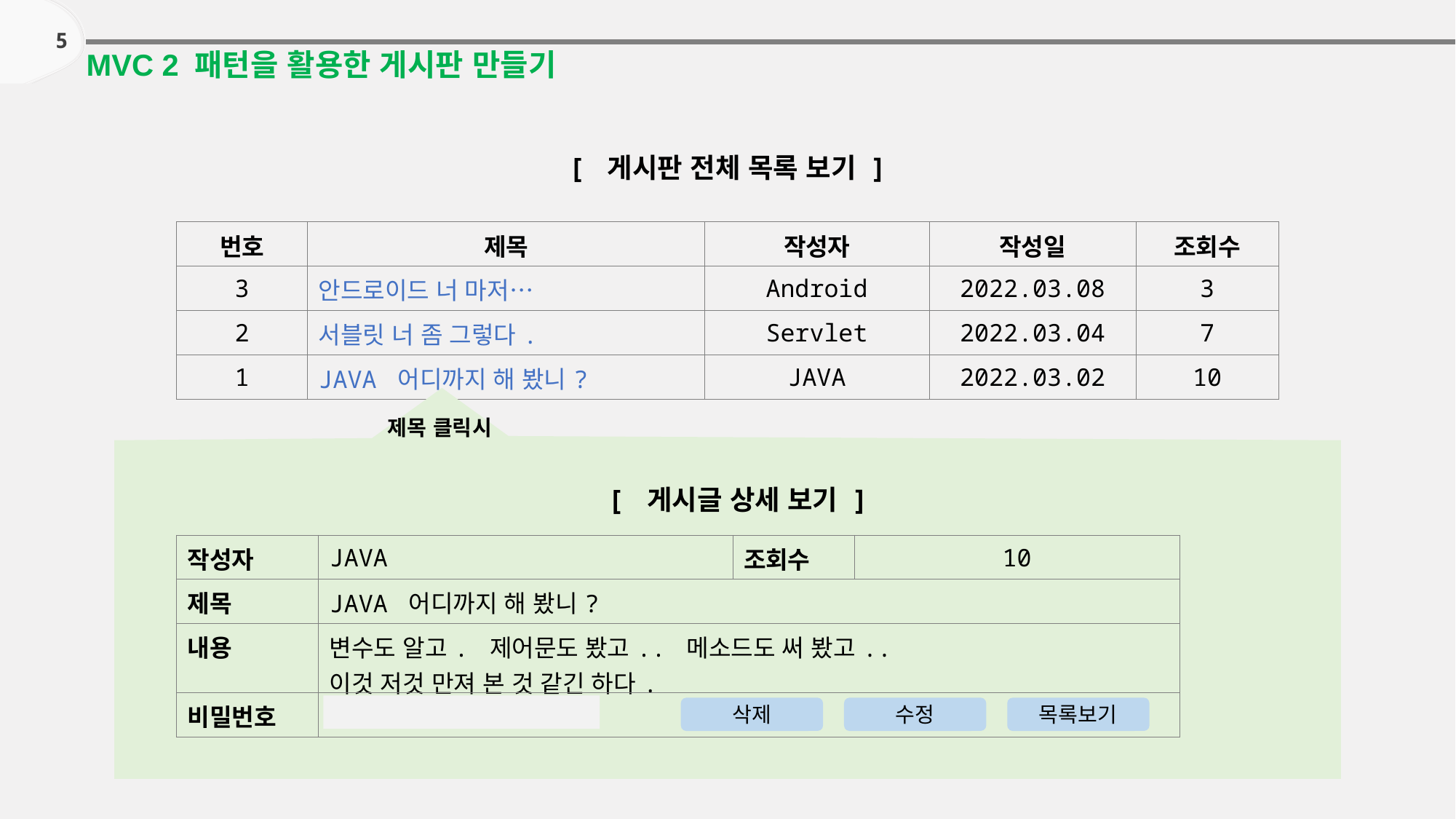

5
MVC 2 패턴을 활용한 게시판 만들기
[ 게시판 전체 목록 보기 ]
| 번호 | 제목 | 작성자 | 작성일 | 조회수 |
| --- | --- | --- | --- | --- |
| 3 | 안드로이드 너 마저… | Android | 2022.03.08 | 3 |
| 2 | 서블릿 너 좀 그렇다. | Servlet | 2022.03.04 | 7 |
| 1 | JAVA 어디까지 해 봤니? | JAVA | 2022.03.02 | 10 |

제목 클릭시
[ 게시글 상세 보기 ]
| 작성자 | JAVA | 조회수 | 10 |
| --- | --- | --- | --- |
| 제목 | JAVA 어디까지 해 봤니? |  |  |
| 내용 | 변수도 알고. 제어문도 봤고.. 메소드도 써 봤고.. 이것 저것 만져 본 것 같긴 하다. |  |  |
| 비밀번호 |  |  |  |

삭제
수정
목록보기